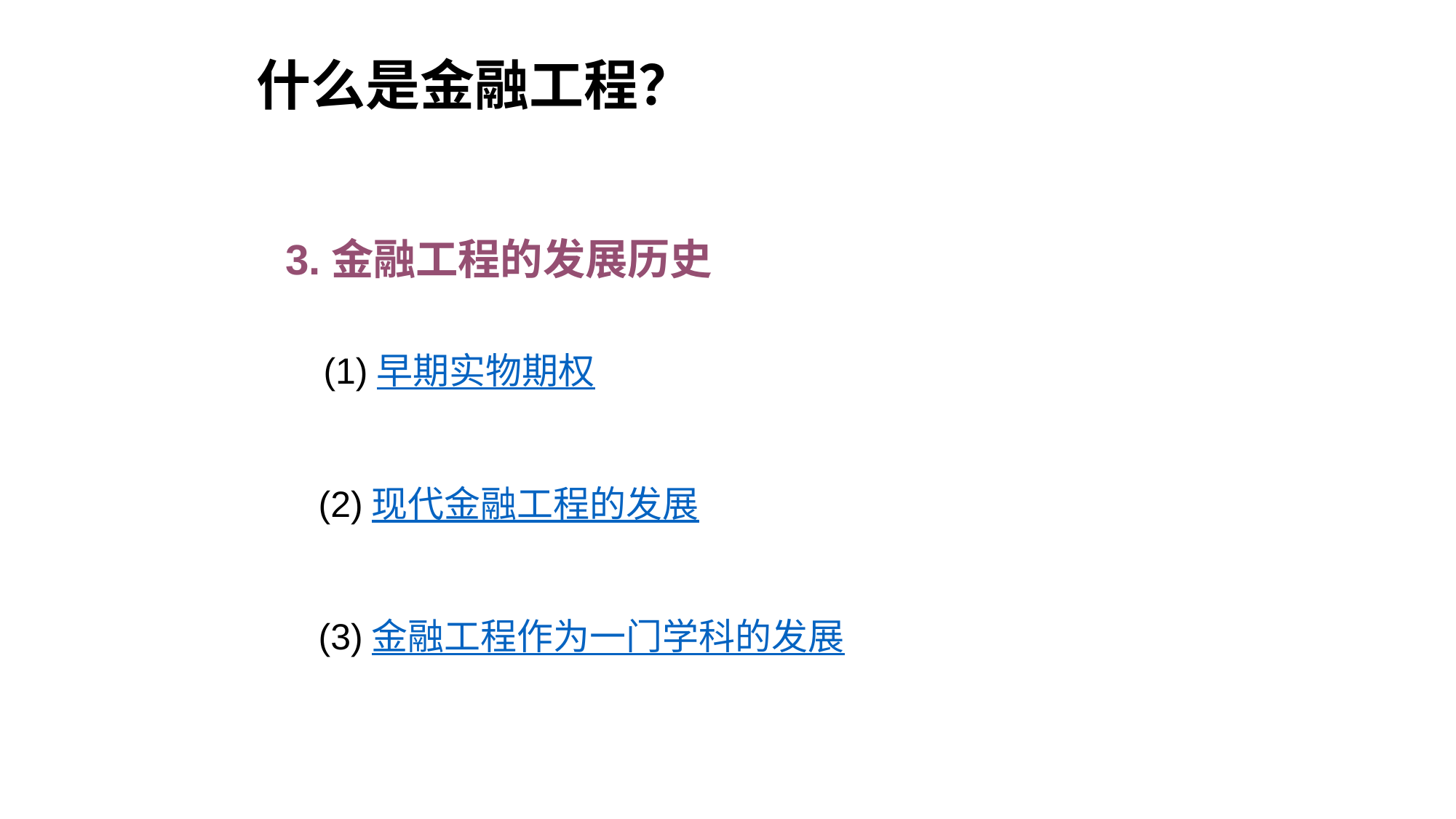

什么是金融工程？

     3.金融工程的发展历史

          (1)早期实物期权

       (2)现代金融工程的发展

       (3)金融工程作为一门学科的发展